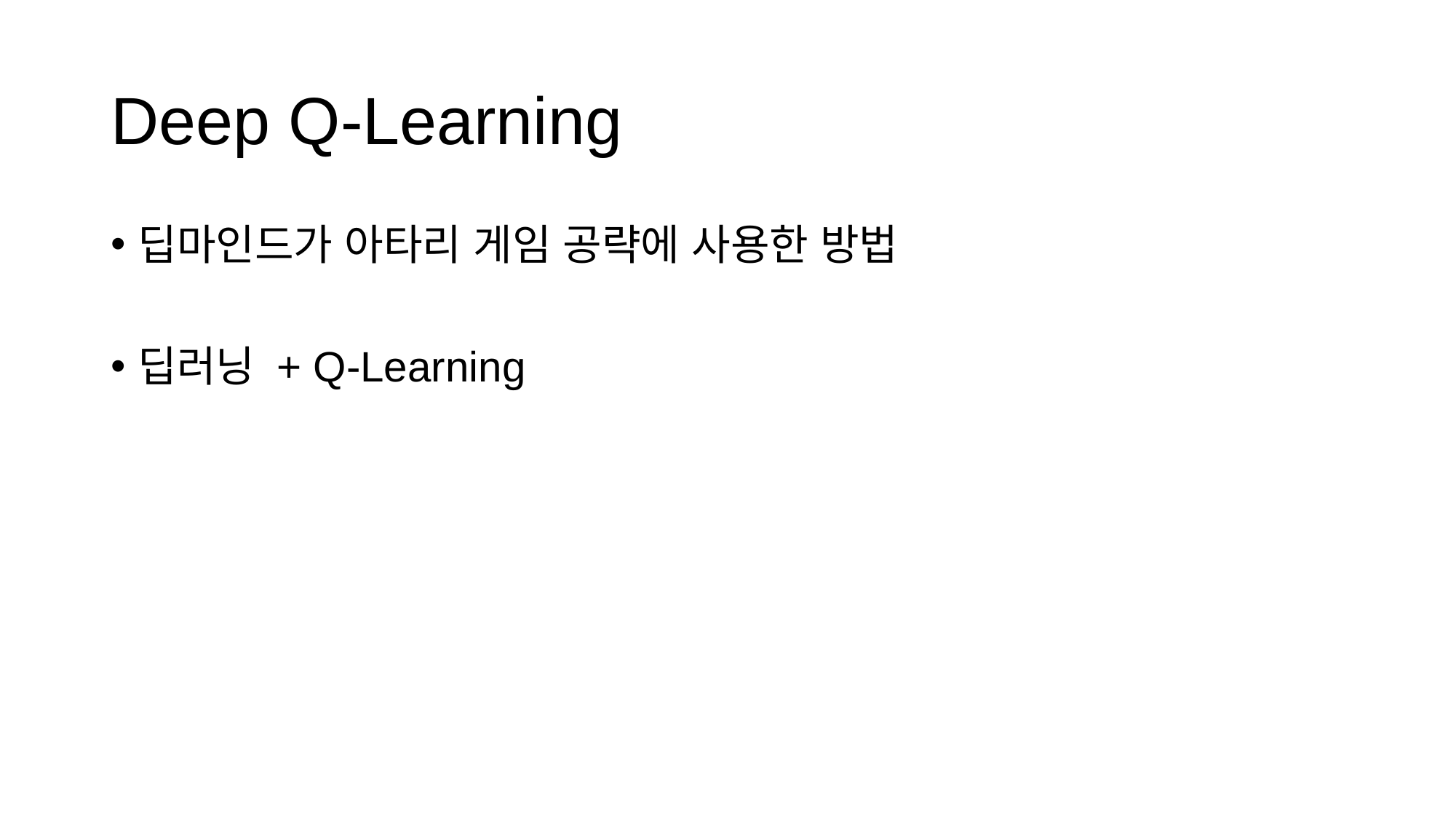

# Deep Q-Learning
딥마인드가 아타리 게임 공략에 사용한 방법

딥러닝 + Q-Learning